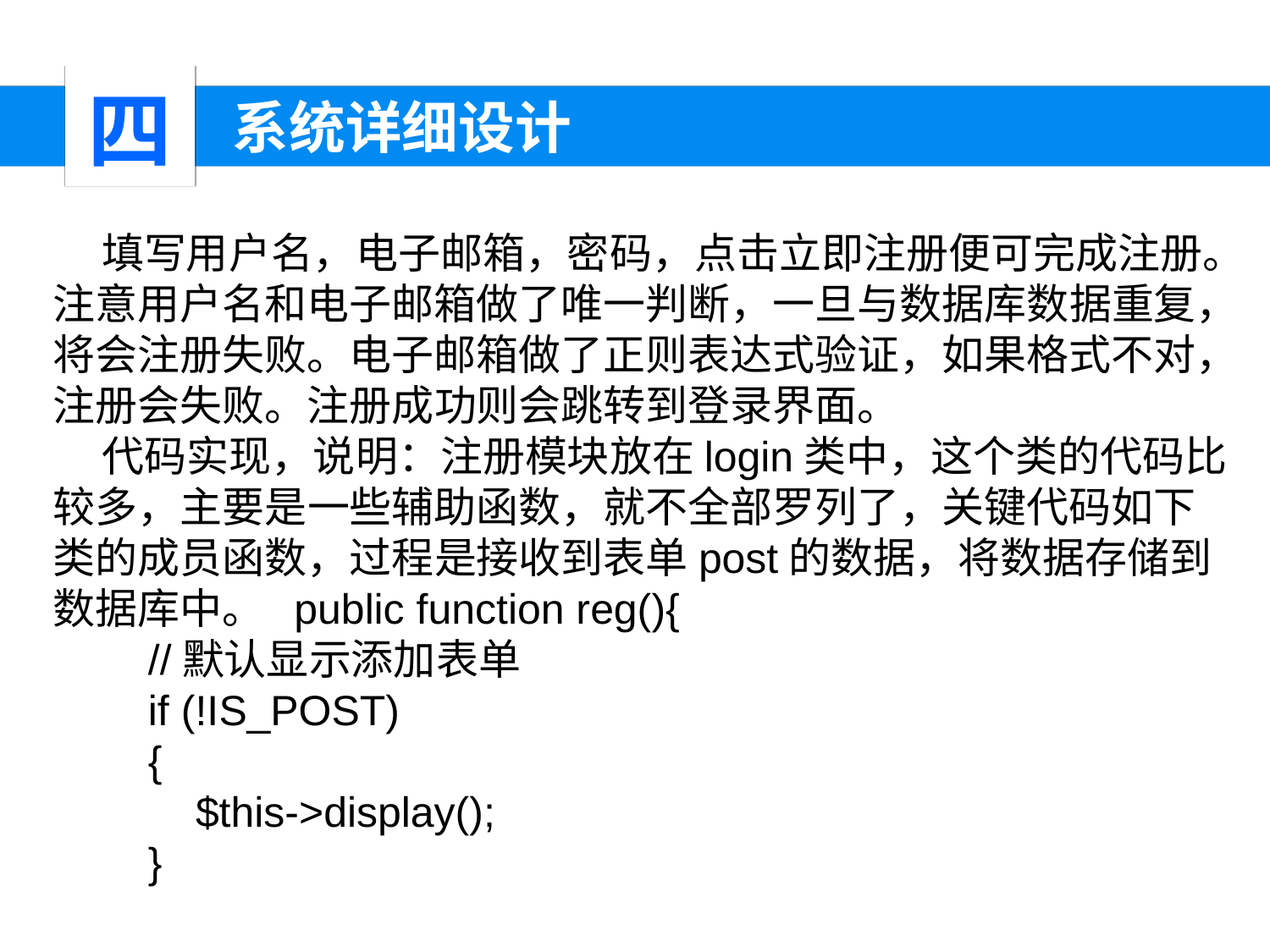

四
                系统详细设计
    填写用户名，电子邮箱，密码，点击立即注册便可完成注册。注意用户名和电子邮箱做了唯一判断，一旦与数据库数据重复，将会注册失败。电子邮箱做了正则表达式验证，如果格式不对，注册会失败。注册成功则会跳转到登录界面。
    代码实现，说明：注册模块放在login类中，这个类的代码比较多，主要是一些辅助函数，就不全部罗列了，关键代码如下类的成员函数，过程是接收到表单post的数据，将数据存储到数据库中。  public function reg(){
        //默认显示添加表单
        if (!IS_POST)
        {
            $this->display();
        }